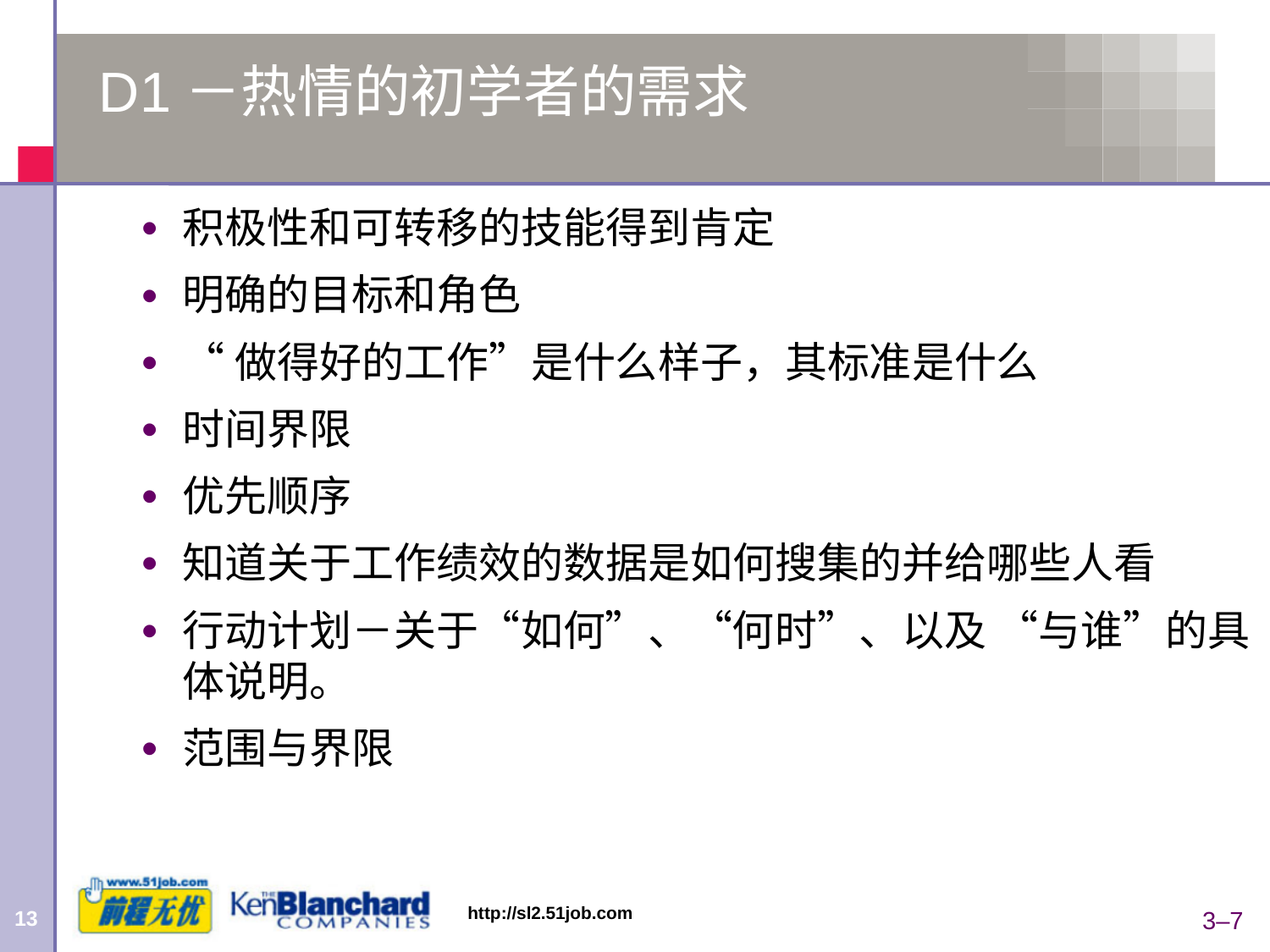

# D1－热情的初学者的需求
积极性和可转移的技能得到肯定
明确的目标和角色
“做得好的工作”是什么样子，其标准是什么
时间界限
优先顺序
知道关于工作绩效的数据是如何搜集的并给哪些人看
行动计划－关于“如何”、“何时”、以及 “与谁”的具体说明。
范围与界限
3–7